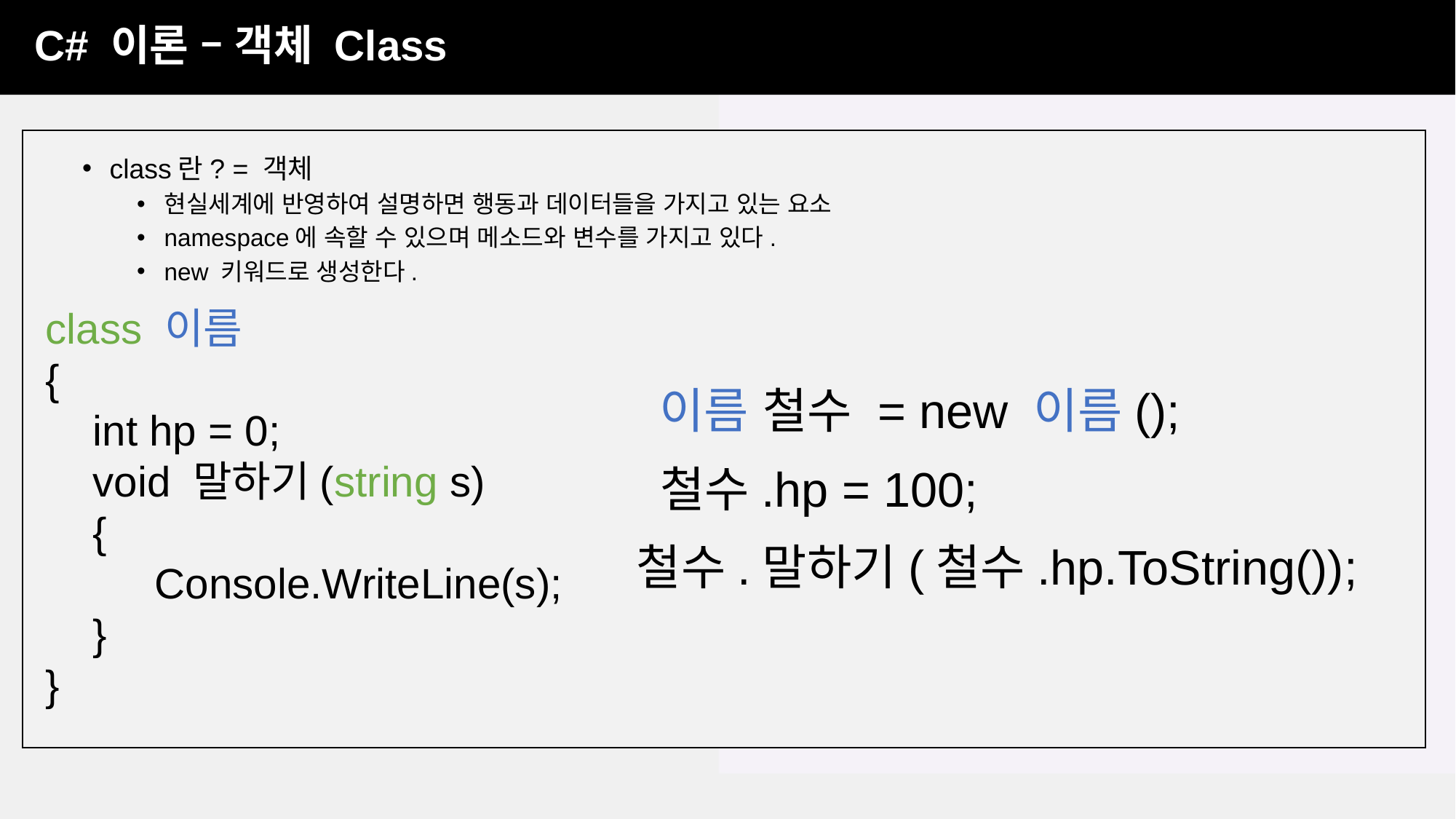

C# 이론 – 객체 Class
class란? = 객체
현실세계에 반영하여 설명하면 행동과 데이터들을 가지고 있는 요소
namespace에 속할 수 있으며 메소드와 변수를 가지고 있다.
new 키워드로 생성한다.

class 이름
{
    int hp = 0;
    void 말하기(string s)
    {
	Console.WriteLine(s);
    }
}
이름 철수 = new 이름();
철수.hp = 100;
철수.말하기(철수.hp.ToString());